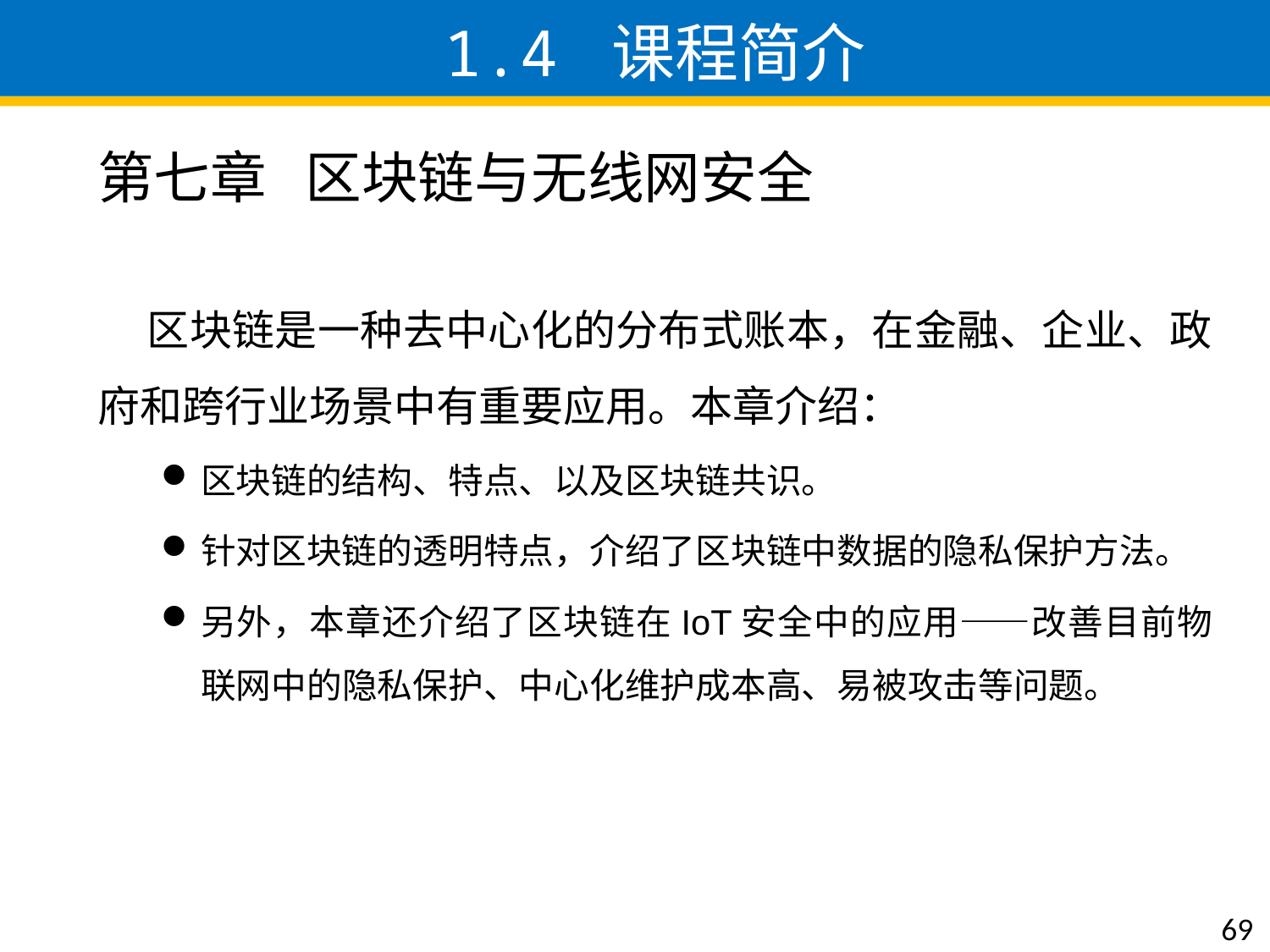

# 1.4 课程简介
第七章   区块链与无线网安全

    区块链是一种去中心化的分布式账本，在金融、企业、政府和跨行业场景中有重要应用。本章介绍：
区块链的结构、特点、以及区块链共识。
针对区块链的透明特点，介绍了区块链中数据的隐私保护方法。
另外，本章还介绍了区块链在IoT安全中的应用——改善目前物联网中的隐私保护、中心化维护成本高、易被攻击等问题。

69